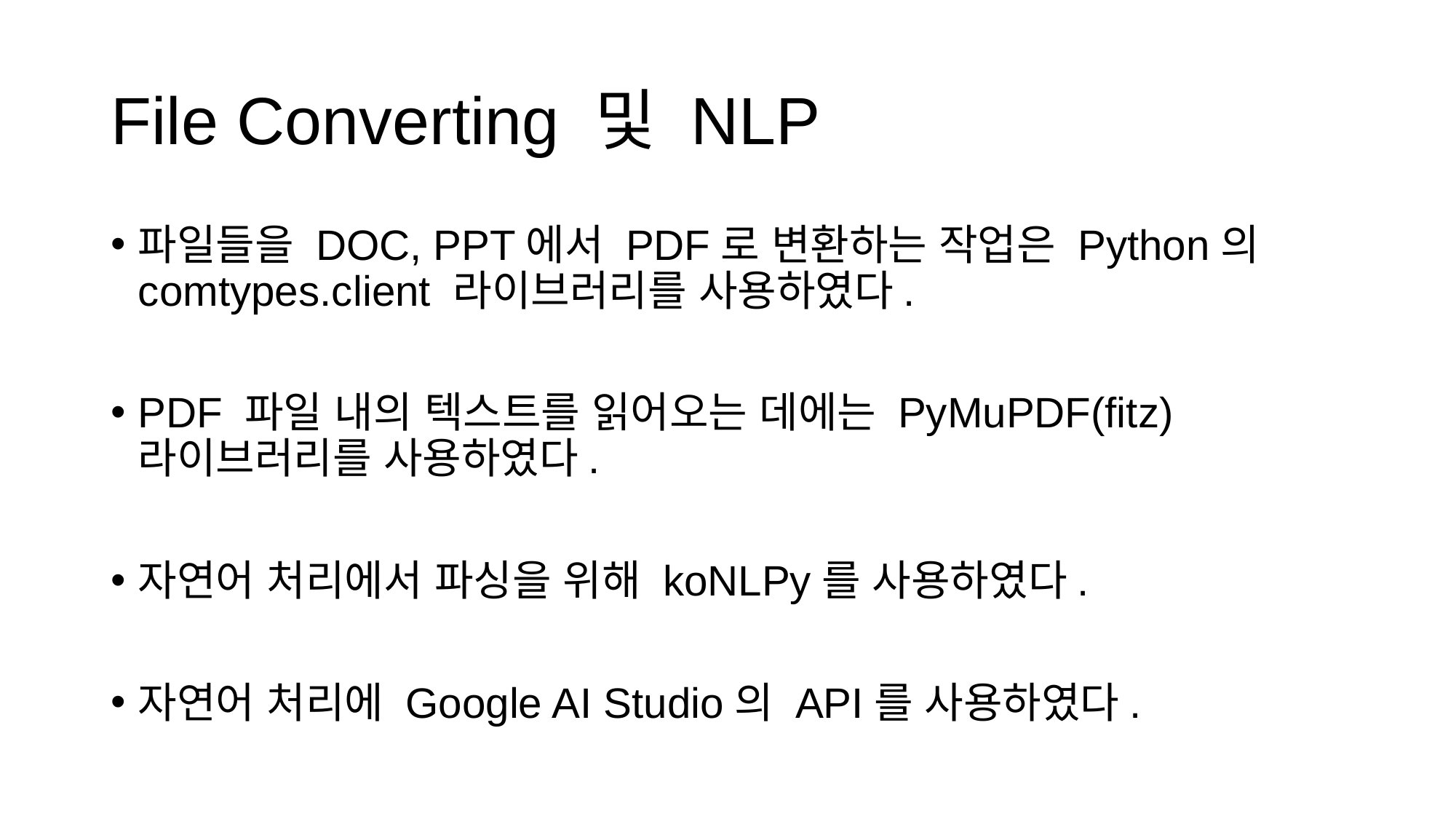

# File Converting 및 NLP
파일들을 DOC, PPT에서 PDF로 변환하는 작업은 Python의 comtypes.client 라이브러리를 사용하였다.

PDF 파일 내의 텍스트를 읽어오는 데에는 PyMuPDF(fitz) 라이브러리를 사용하였다.

자연어 처리에서 파싱을 위해 koNLPy를 사용하였다.

자연어 처리에 Google AI Studio의 API를 사용하였다.